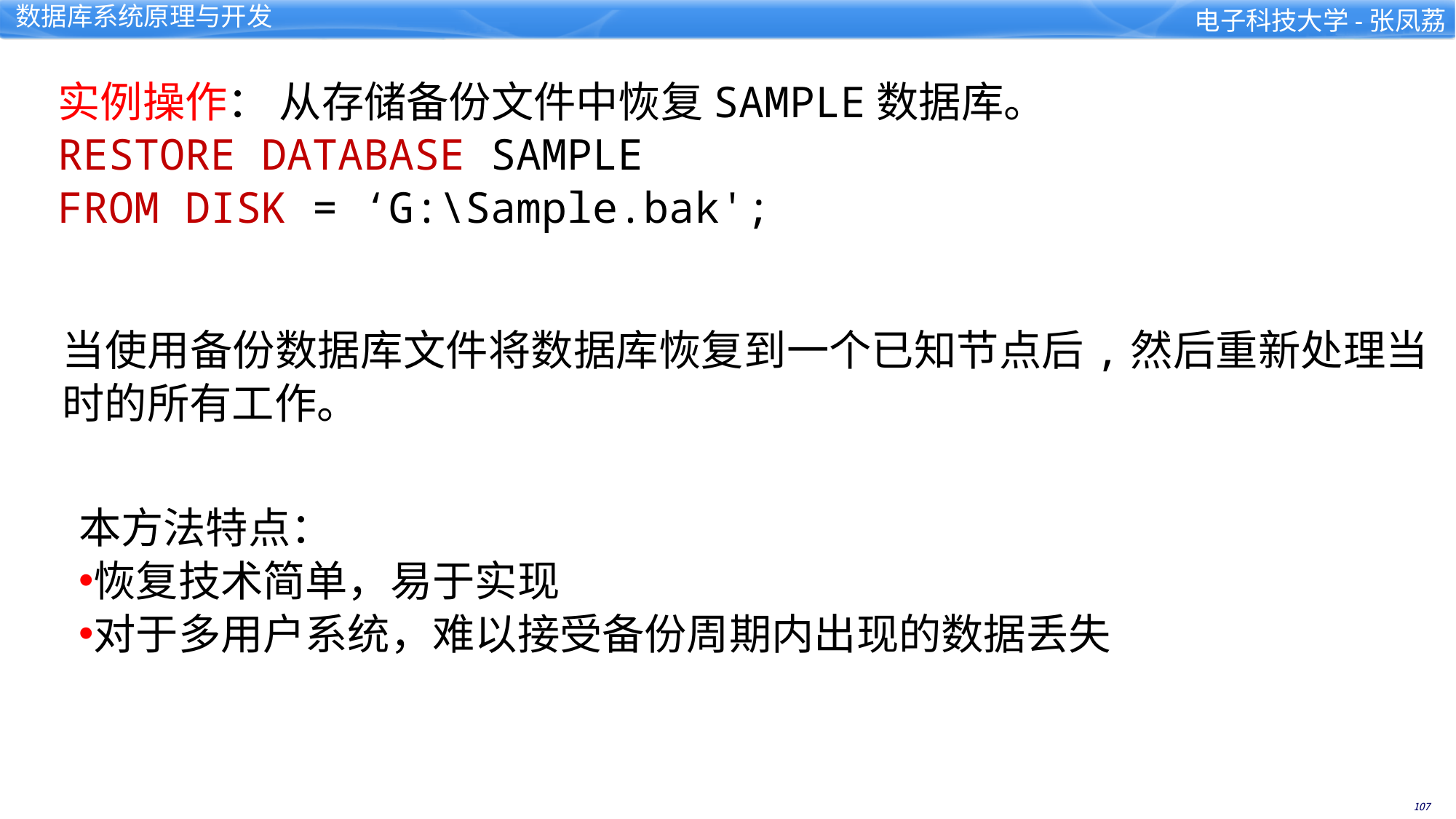

实例操作： 从存储备份文件中恢复SAMPLE数据库。
RESTORE DATABASE SAMPLE
FROM DISK = ‘G:\Sample.bak';
当使用备份数据库文件将数据库恢复到一个已知节点后,然后重新处理当时的所有工作。
本方法特点：
恢复技术简单，易于实现
对于多用户系统，难以接受备份周期内出现的数据丢失